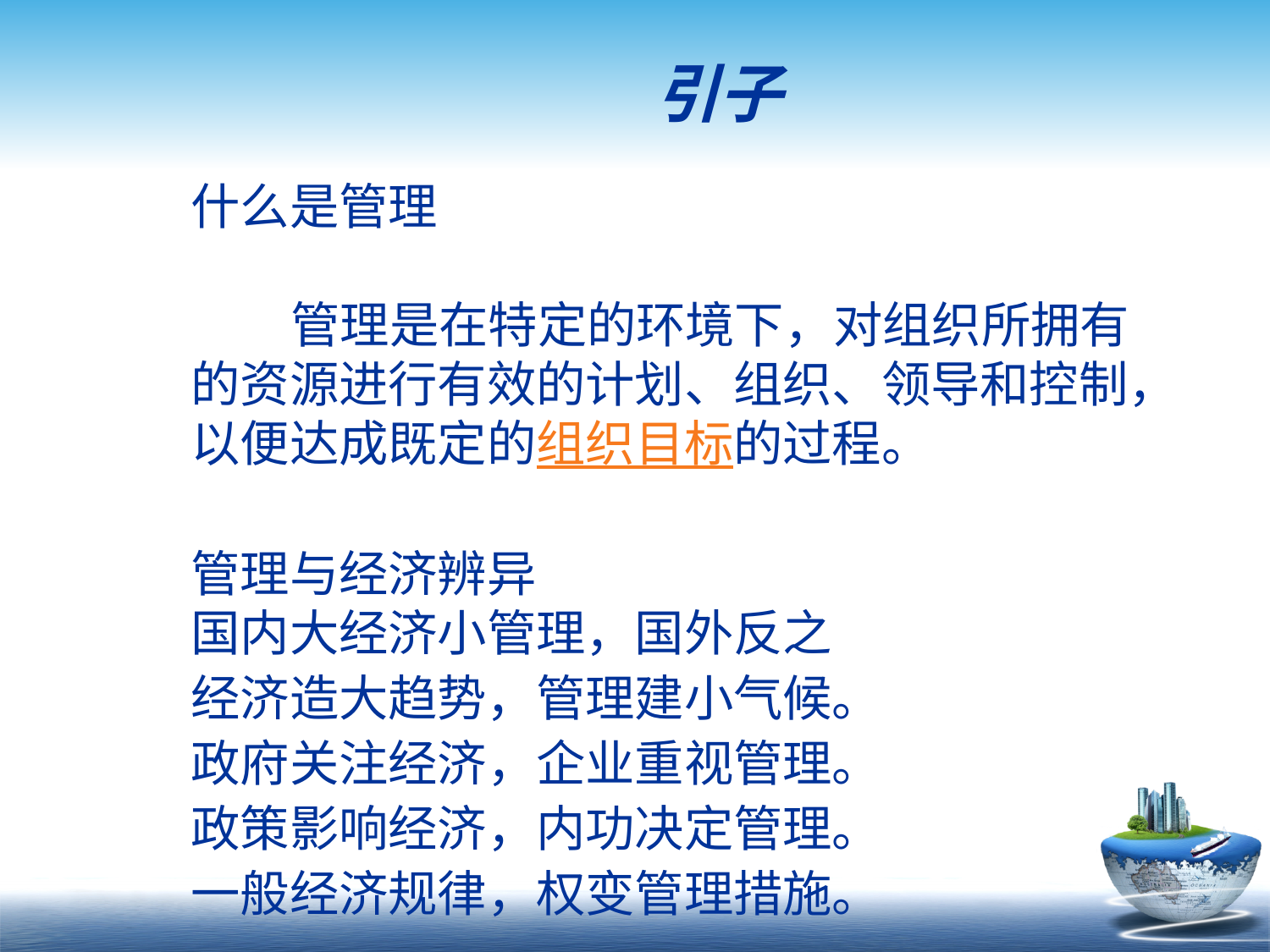

# 引子
什么是管理

        管理是在特定的环境下，对组织所拥有的资源进行有效的计划、组织、领导和控制，以便达成既定的组织目标的过程。

管理与经济辨异
国内大经济小管理，国外反之
经济造大趋势，管理建小气候。
政府关注经济，企业重视管理。
政策影响经济，内功决定管理。
一般经济规律，权变管理措施。